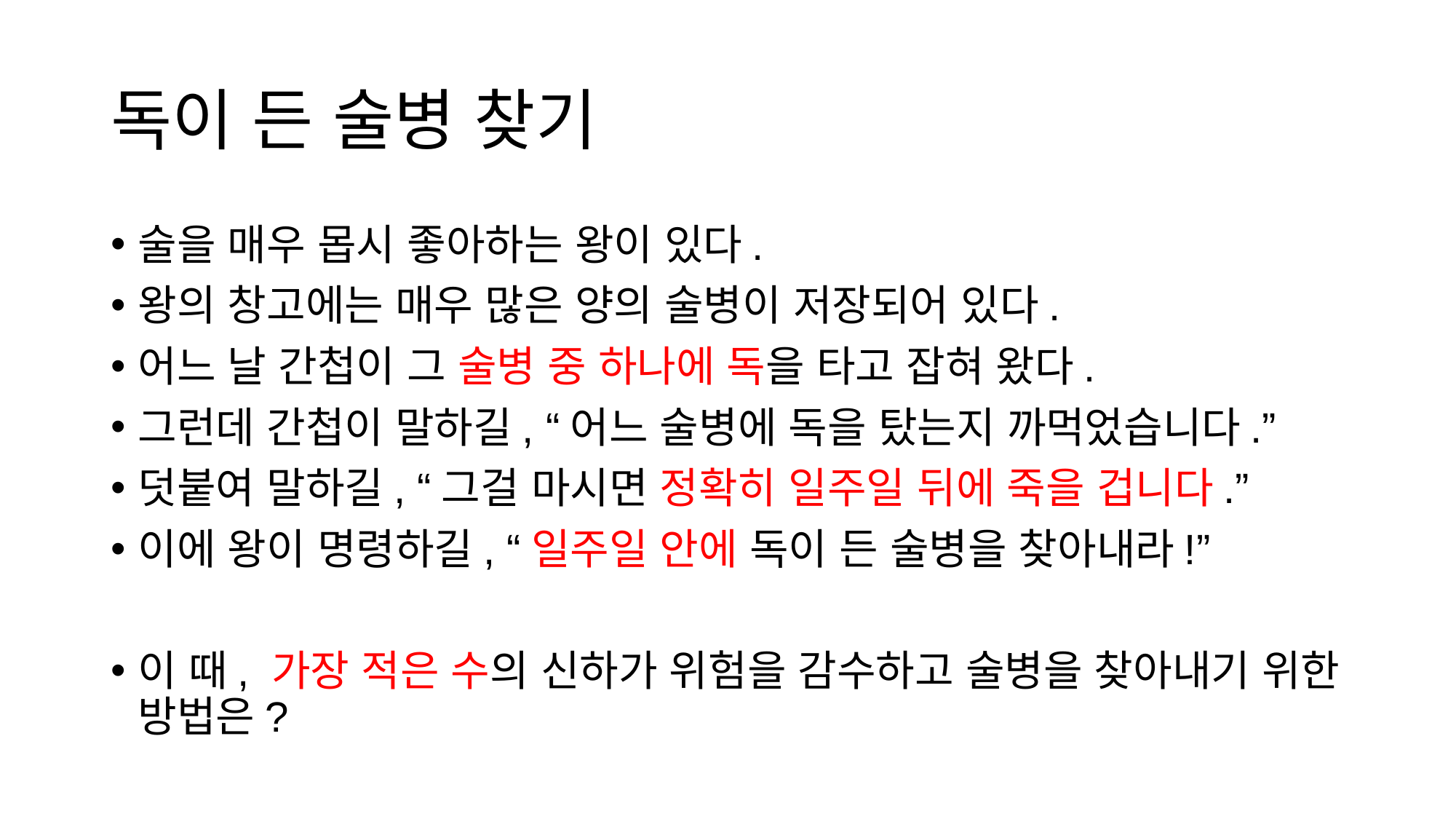

독이 든 술병 찾기
술을 매우 몹시 좋아하는 왕이 있다.
왕의 창고에는 매우 많은 양의 술병이 저장되어 있다.
어느 날 간첩이 그 술병 중 하나에 독을 타고 잡혀 왔다.
그런데 간첩이 말하길, “어느 술병에 독을 탔는지 까먹었습니다.”
덧붙여 말하길, “그걸 마시면 정확히 일주일 뒤에 죽을 겁니다.”
이에 왕이 명령하길, “일주일 안에 독이 든 술병을 찾아내라!”

이 때, 가장 적은 수의 신하가 위험을 감수하고 술병을 찾아내기 위한 방법은?